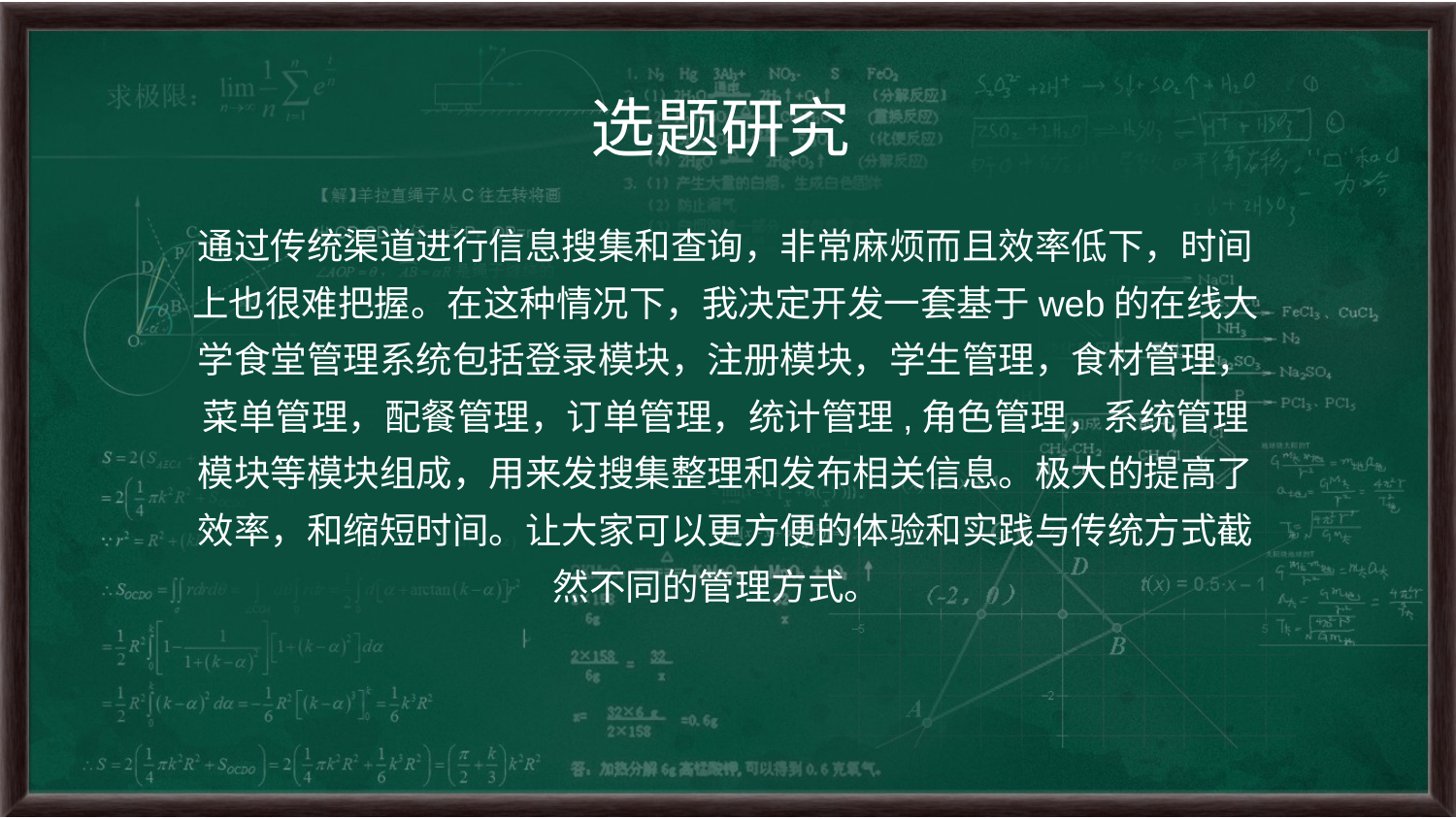

选题研究
通过传统渠道进行信息搜集和查询，非常麻烦而且效率低下，时间上也很难把握。在这种情况下，我决定开发一套基于web的在线大学食堂管理系统包括登录模块，注册模块，学生管理，食材管理，菜单管理，配餐管理，订单管理，统计管理,角色管理，系统管理模块等模块组成，用来发搜集整理和发布相关信息。极大的提高了效率，和缩短时间。让大家可以更方便的体验和实践与传统方式截然不同的管理方式。